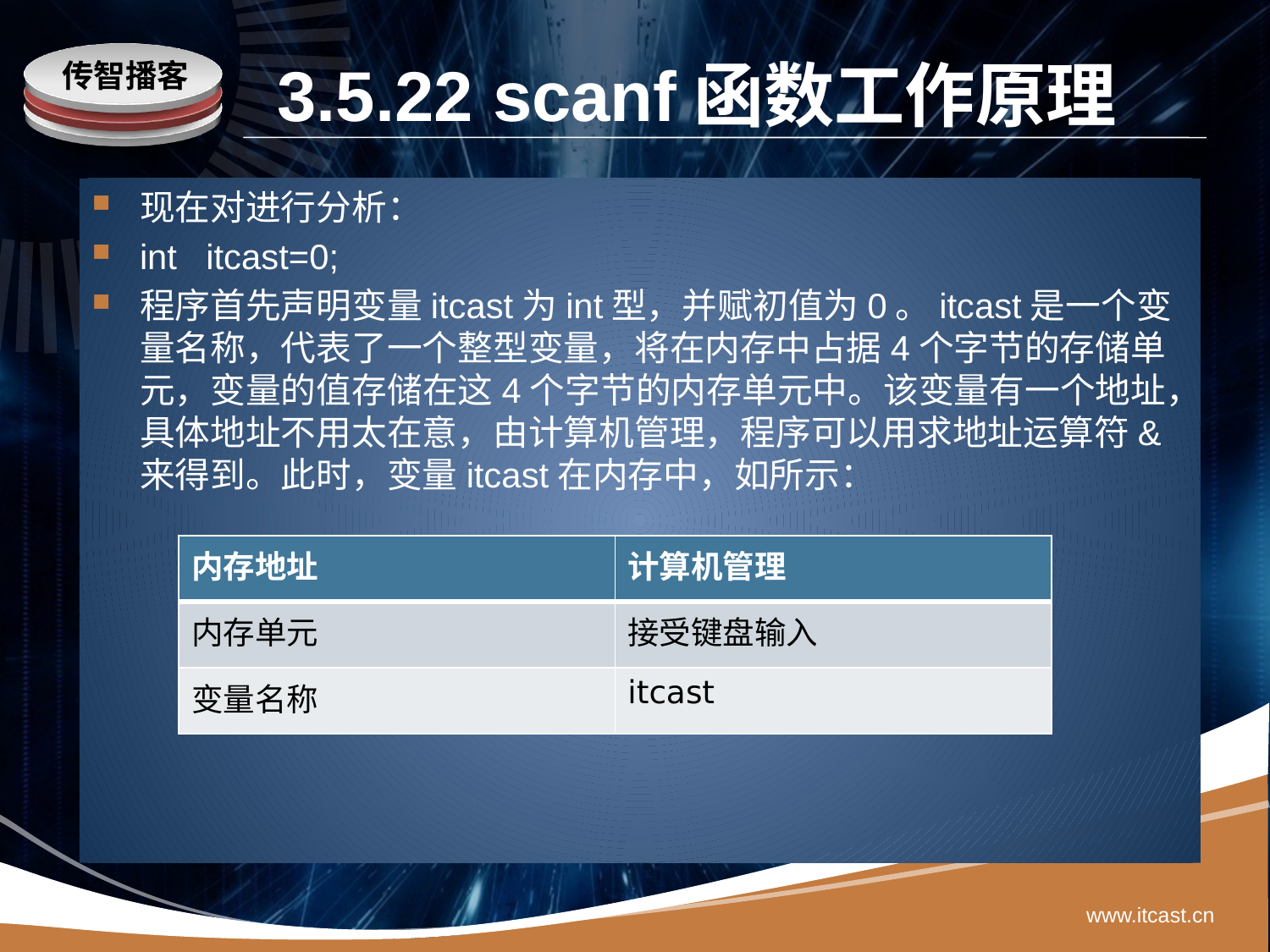

# 3.5.22 scanf函数工作原理

现在对进行分析：
int   itcast=0;
程序首先声明变量itcast为int型，并赋初值为0。itcast是一个变量名称，代表了一个整型变量，将在内存中占据4个字节的存储单元，变量的值存储在这4个字节的内存单元中。该变量有一个地址，具体地址不用太在意，由计算机管理，程序可以用求地址运算符&来得到。此时，变量itcast在内存中，如所示：

| 内存地址 | 计算机管理 |
| --- | --- |
| 内存单元 | 接受键盘输入 |
| 变量名称 | itcast |
www.itcast.cn